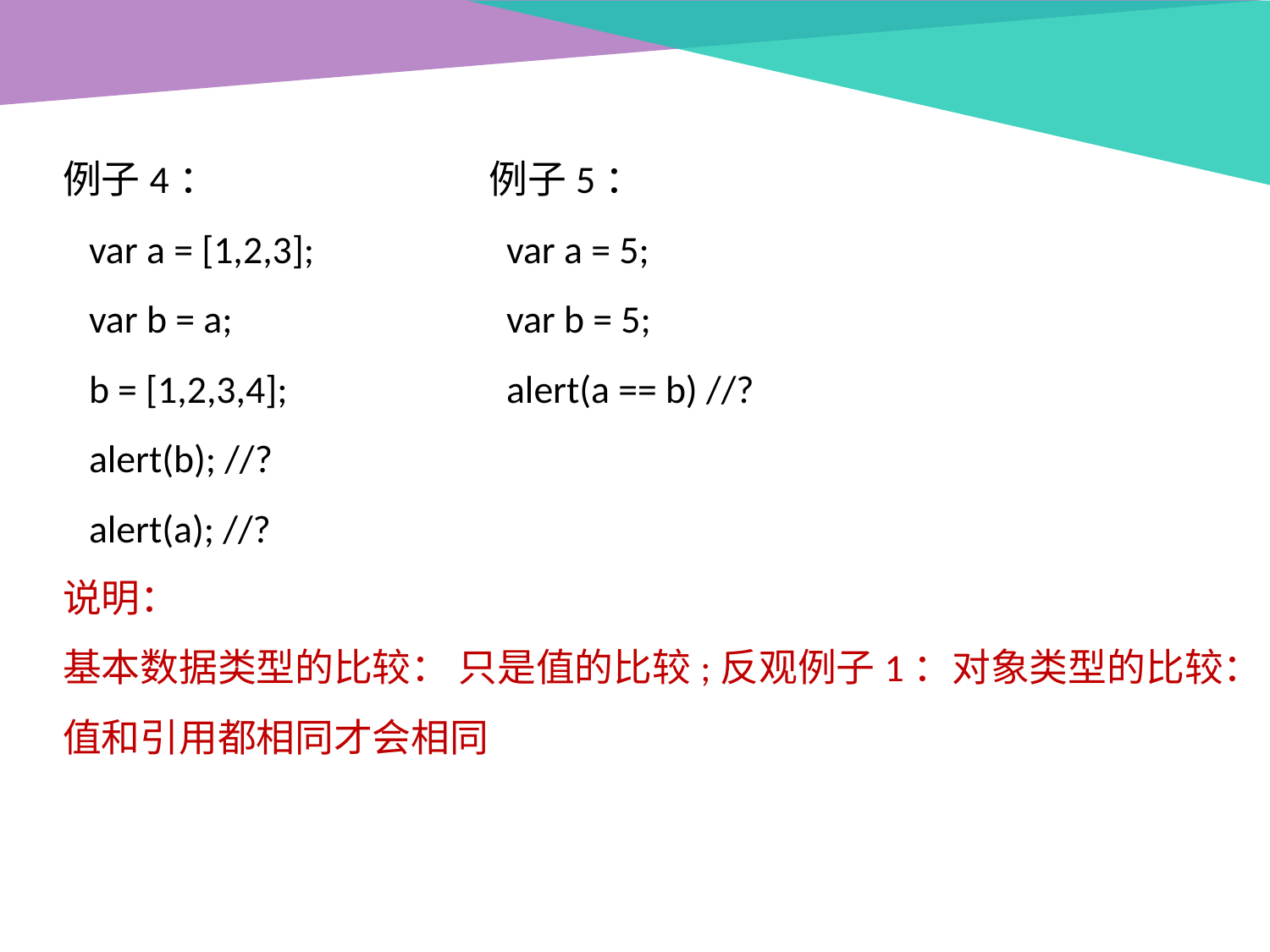

例子4：
   var a = [1,2,3];
   var b = a;
   b = [1,2,3,4];
   alert(b); //?
   alert(a); //?
说明：
基本数据类型的比较： 只是值的比较;反观例子1：对象类型的比较：值和引用都相同才会相同

例子5：
  var a = 5;
  var b = 5;
  alert(a == b) //?